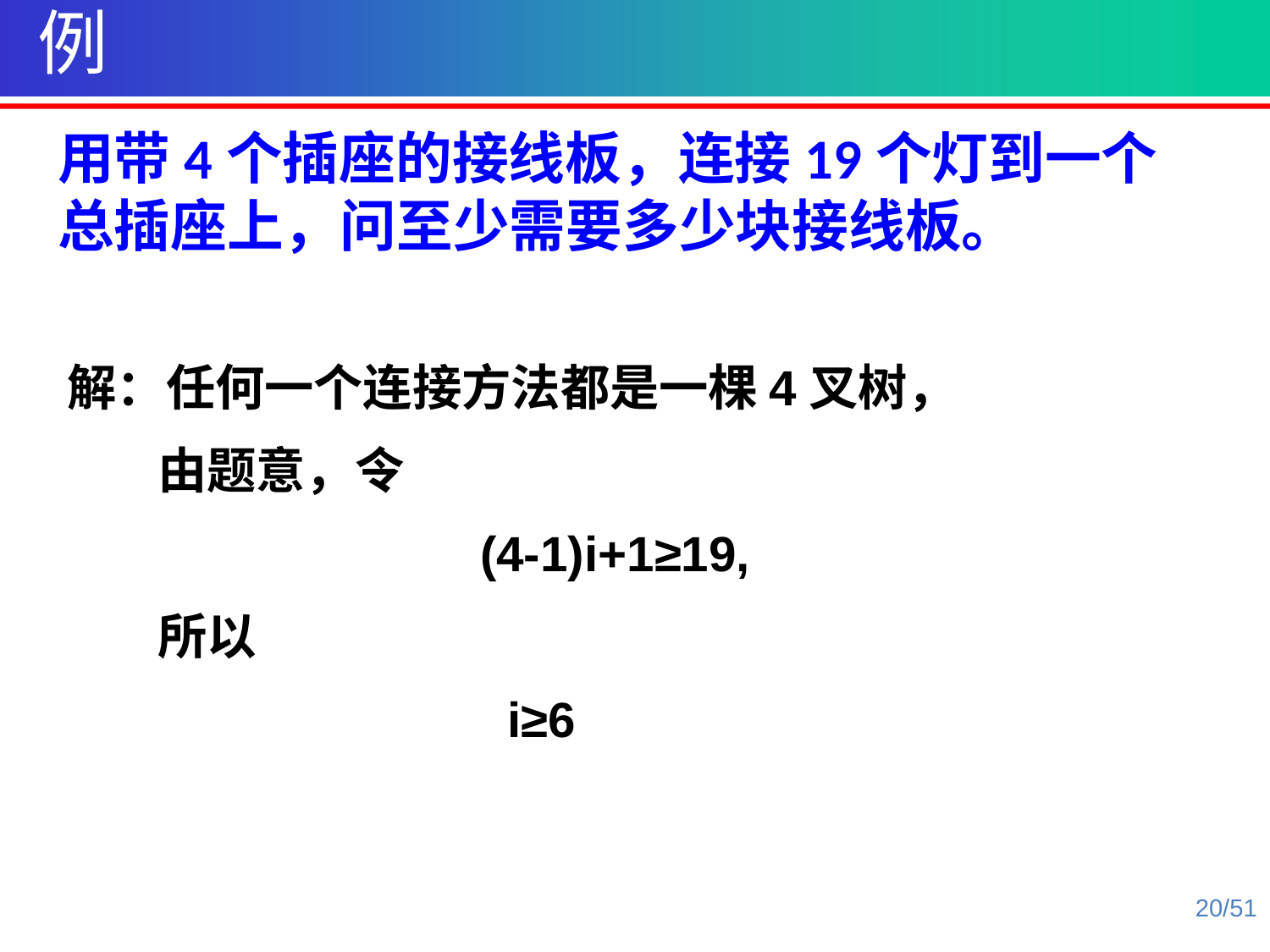

例
用带4个插座的接线板，连接19个灯到一个总插座上，问至少需要多少块接线板。
解：任何一个连接方法都是一棵4叉树，
       由题意，令
                              (4-1)i+1≥19,
       所以
                                i≥6
20/51